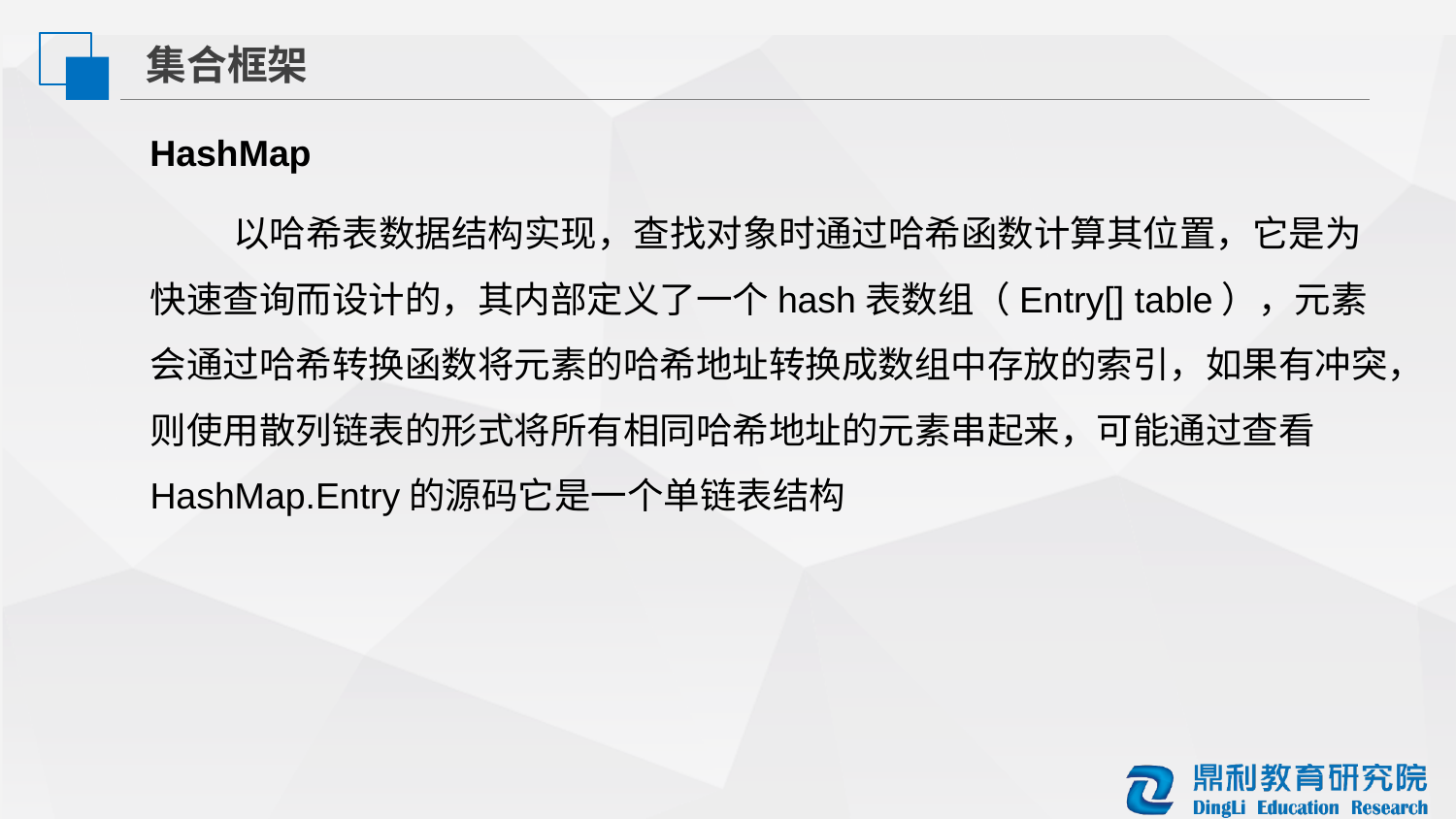

集合框架
HashMap
         以哈希表数据结构实现，查找对象时通过哈希函数计算其位置，它是为快速查询而设计的，其内部定义了一个hash表数组（Entry[] table），元素会通过哈希转换函数将元素的哈希地址转换成数组中存放的索引，如果有冲突，则使用散列链表的形式将所有相同哈希地址的元素串起来，可能通过查看HashMap.Entry的源码它是一个单链表结构